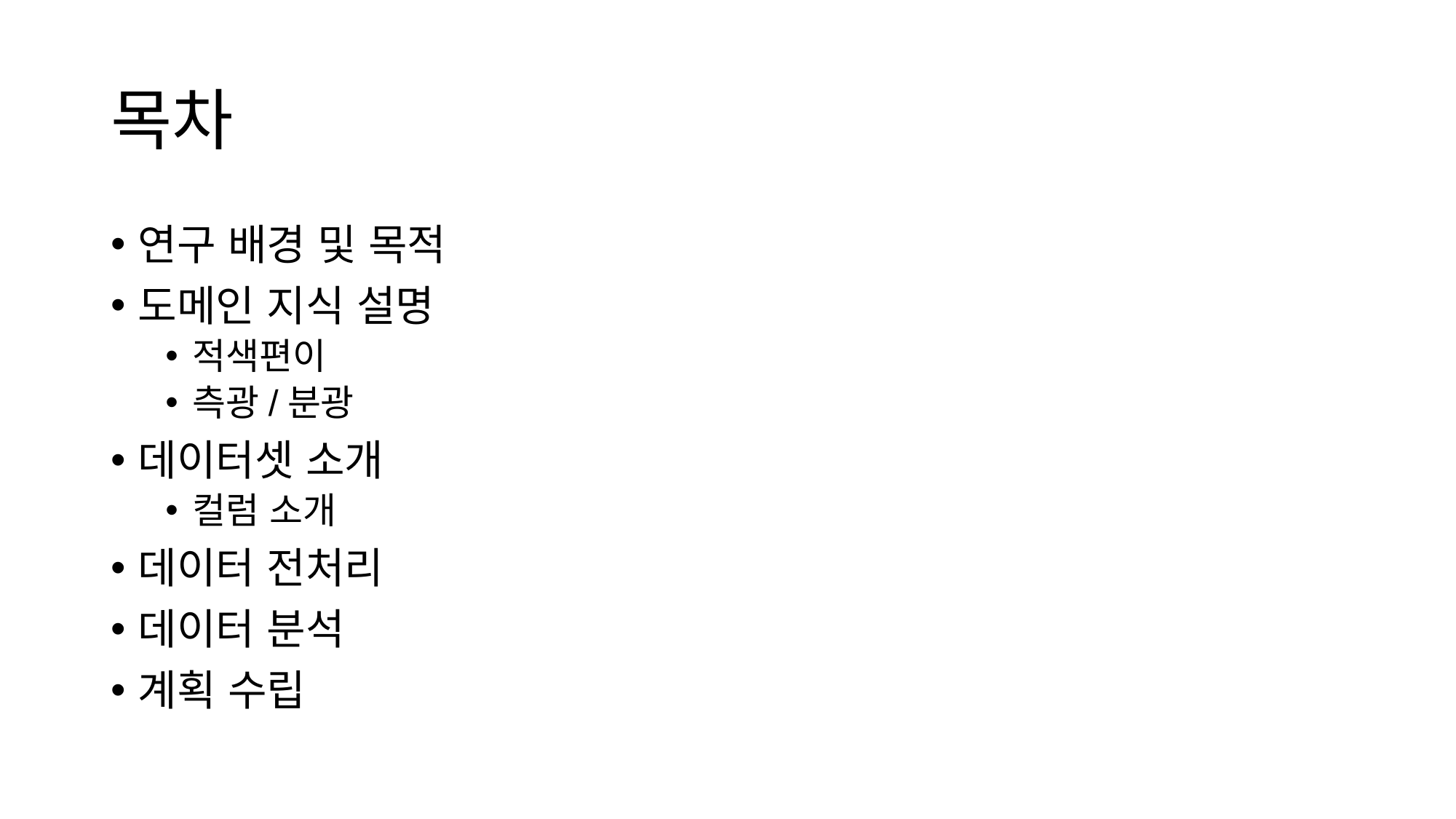

# 목차
연구 배경 및 목적
도메인 지식 설명
적색편이
측광/분광
데이터셋 소개
컬럼 소개
데이터 전처리
데이터 분석
계획 수립